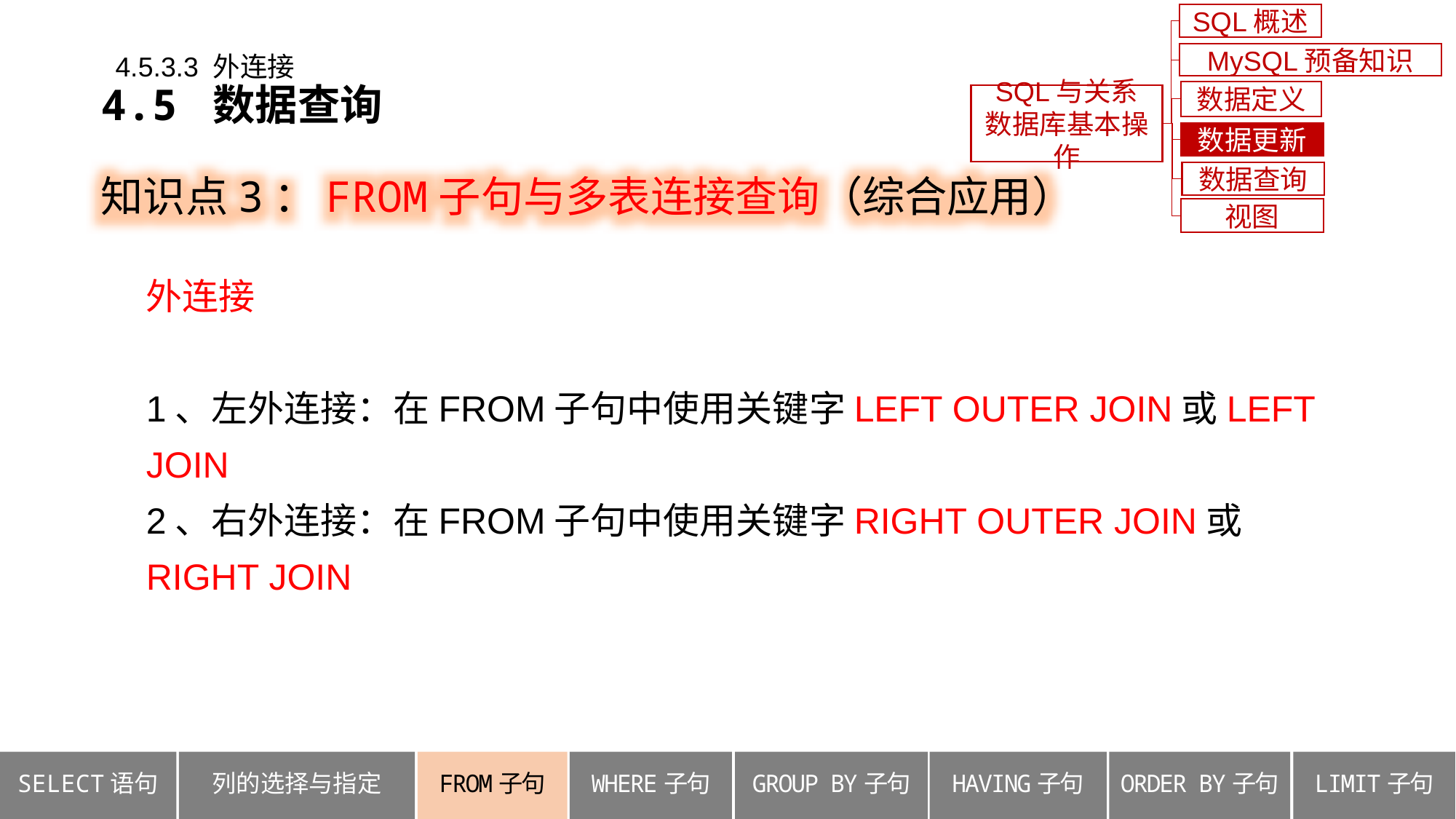

SQL概述
4.5.3.3 外连接
MySQL预备知识
4.5 数据查询
数据定义
SQL与关系数据库基本操作
数据更新
知识点3：FROM子句与多表连接查询（综合应用）
数据查询
视图
外连接

1、左外连接：在FROM子句中使用关键字LEFT OUTER JOIN或LEFT JOIN
2、右外连接：在FROM子句中使用关键字RIGHT OUTER JOIN或RIGHT JOIN

列的选择与指定
ORDER BY子句
SELECT语句
FROM子句
WHERE子句
GROUP BY子句
HAVING子句
LIMIT子句